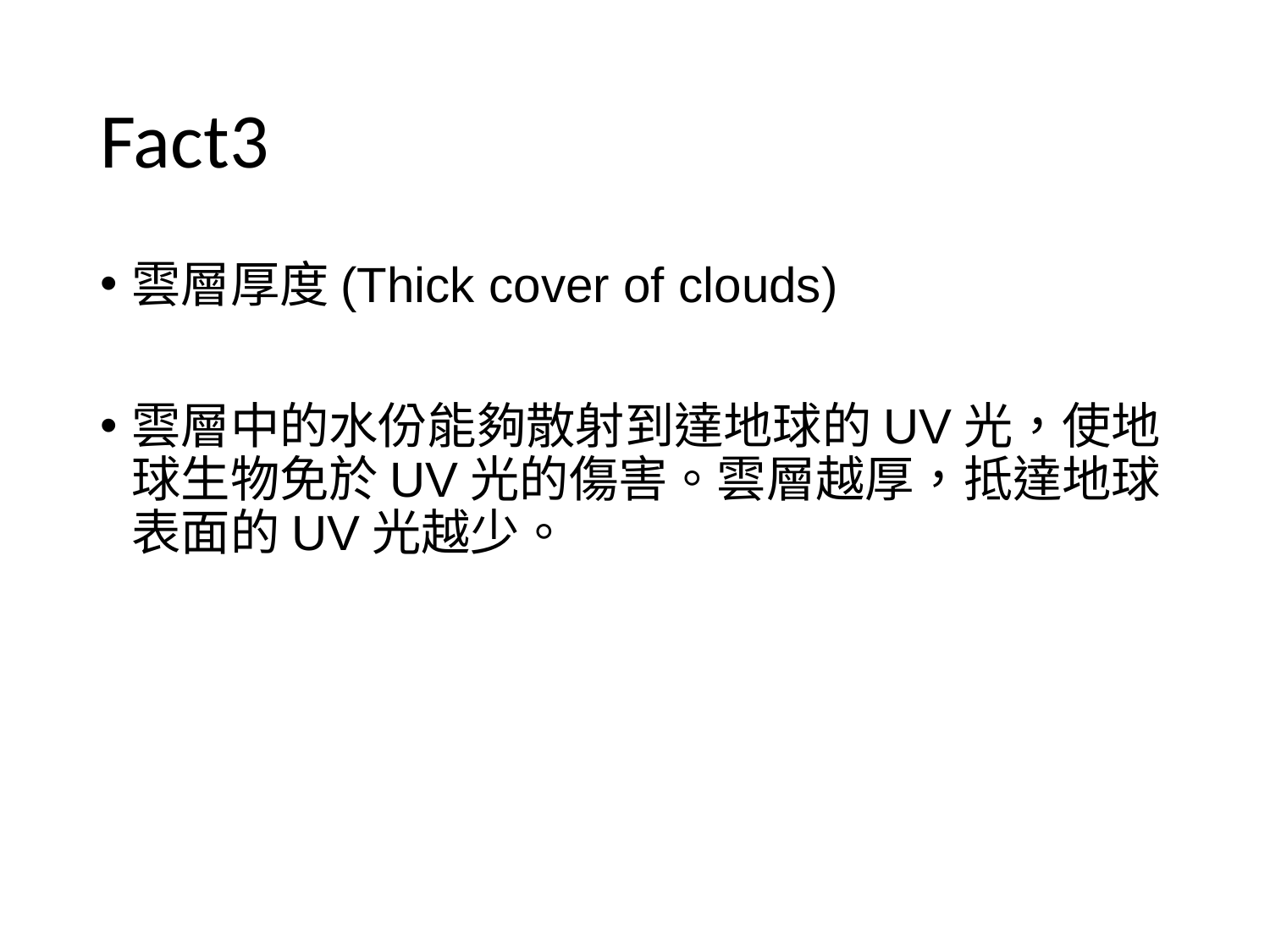

# Fact3
雲層厚度(Thick cover of clouds)

雲層中的水份能夠散射到達地球的UV光，使地球生物免於UV光的傷害。雲層越厚，抵達地球表面的UV光越少。